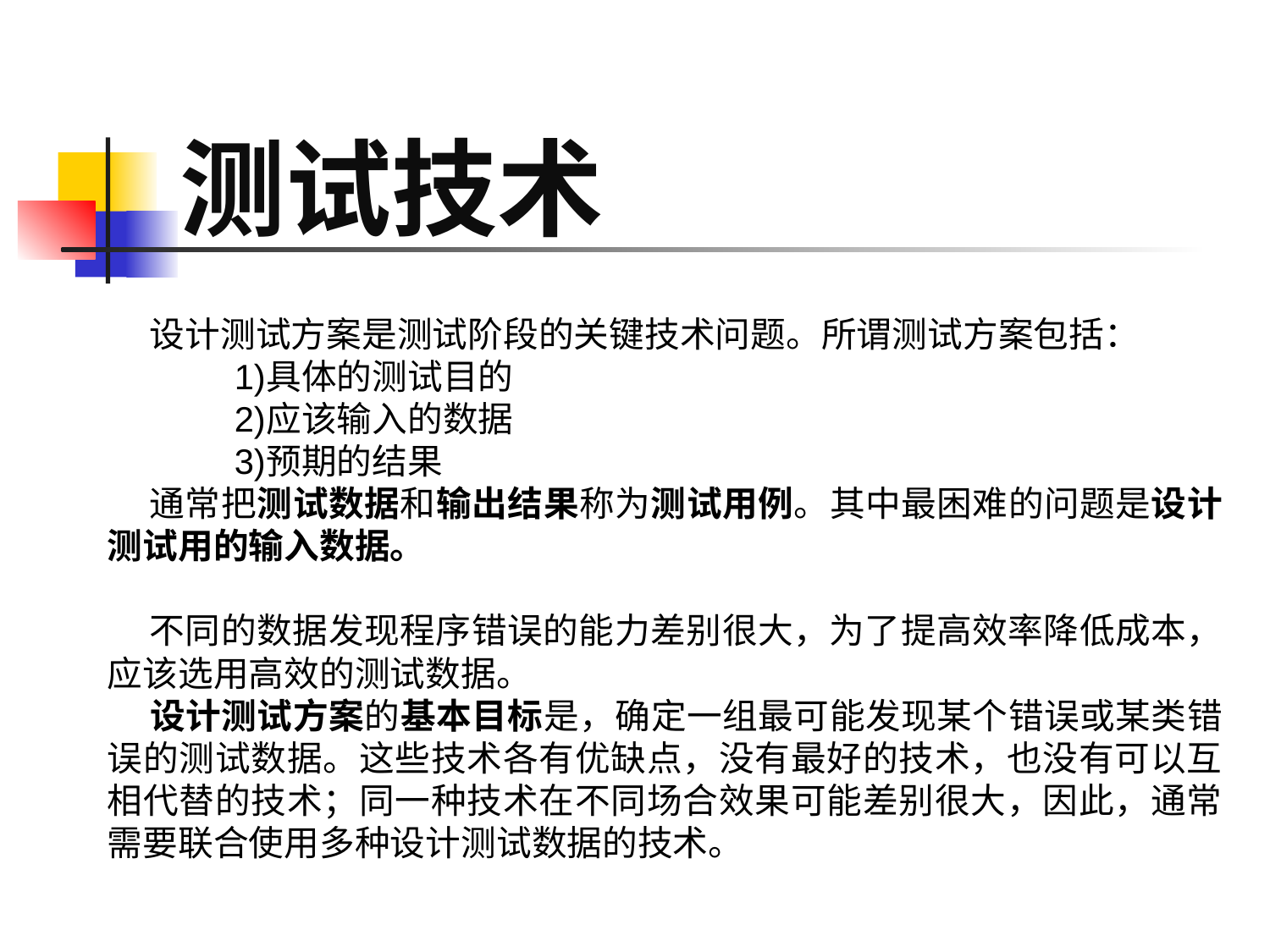

测试技术
设计测试方案是测试阶段的关键技术问题。所谓测试方案包括：
具体的测试目的
应该输入的数据
预期的结果
通常把测试数据和输出结果称为测试用例。其中最困难的问题是设计测试用的输入数据。

不同的数据发现程序错误的能力差别很大，为了提高效率降低成本，应该选用高效的测试数据。
设计测试方案的基本目标是，确定一组最可能发现某个错误或某类错误的测试数据。这些技术各有优缺点，没有最好的技术，也没有可以互相代替的技术；同一种技术在不同场合效果可能差别很大，因此，通常需要联合使用多种设计测试数据的技术。